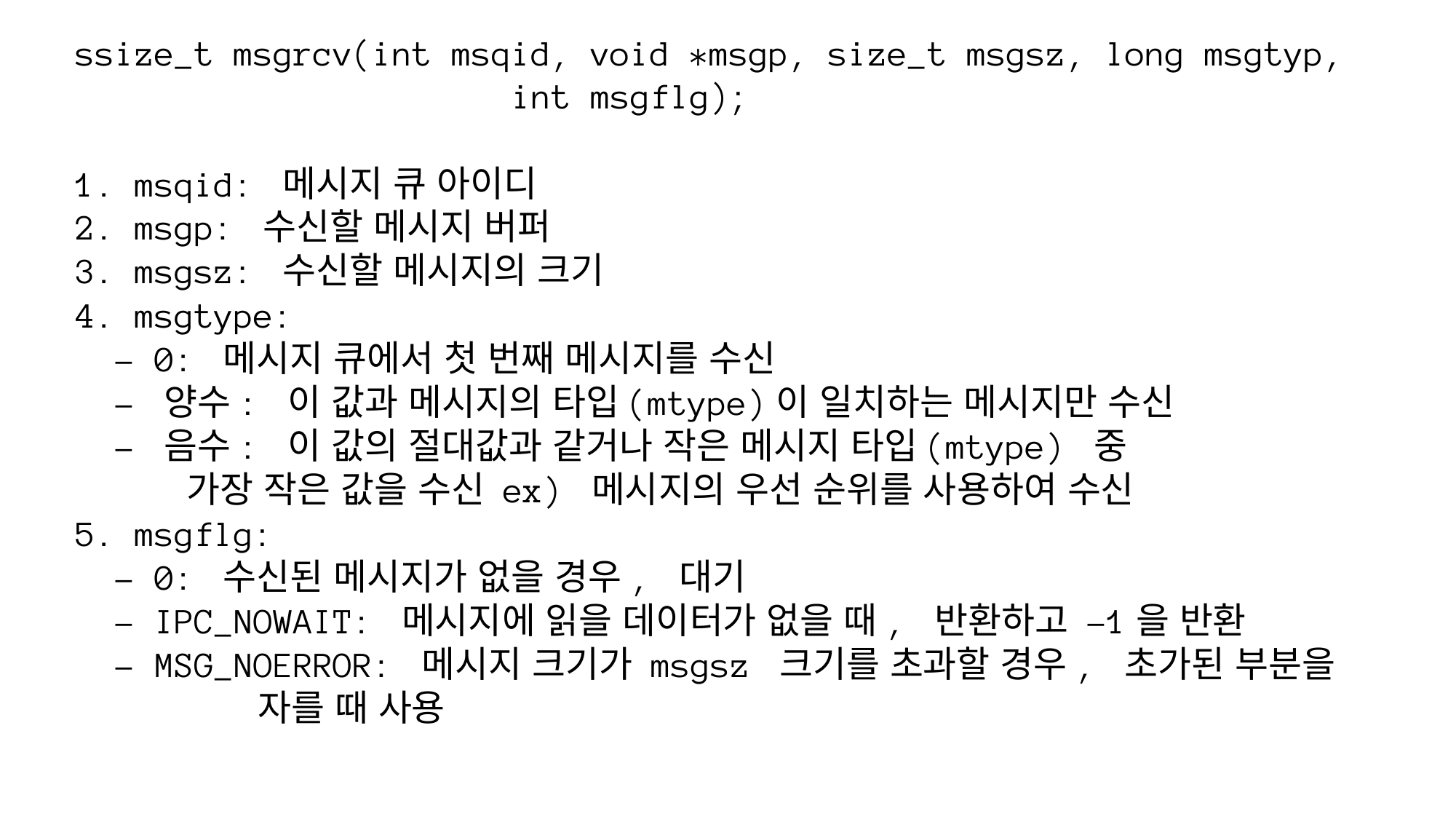

ssize_t msgrcv(int msqid, void *msgp, size_t msgsz, long msgtyp,
                      int msgflg);

1. msqid: 메시지 큐 아이디
2. msgp: 수신할 메시지 버퍼
3. msgsz: 수신할 메시지의 크기
4. msgtype:
  - 0: 메시지 큐에서 첫 번째 메시지를 수신
  - 양수: 이 값과 메시지의 타입(mtype)이 일치하는 메시지만 수신
  - 음수: 이 값의 절대값과 같거나 작은 메시지 타입(mtype) 중
          가장 작은 값을 수신 ex) 메시지의 우선 순위를 사용하여 수신
5. msgflg:
  - 0: 수신된 메시지가 없을 경우, 대기
  - IPC_NOWAIT: 메시지에 읽을 데이터가 없을 때, 반환하고 -1을 반환
  - MSG_NOERROR: 메시지 크기가 msgsz 크기를 초과할 경우, 초가된 부분을
                 자를 때 사용